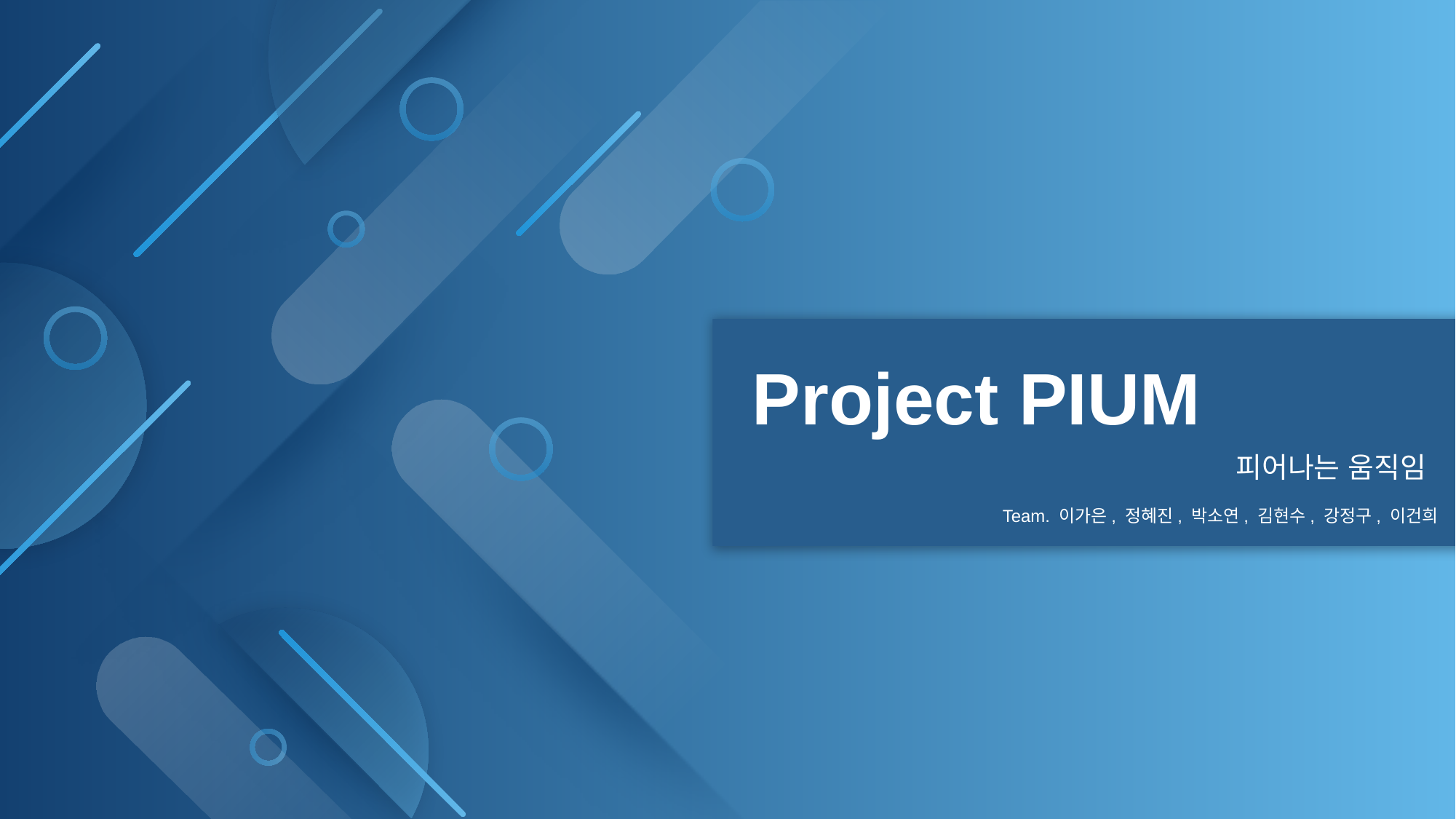

Project PIUM
피어나는 움직임
Team. 이가은, 정혜진, 박소연, 김현수, 강정구, 이건희